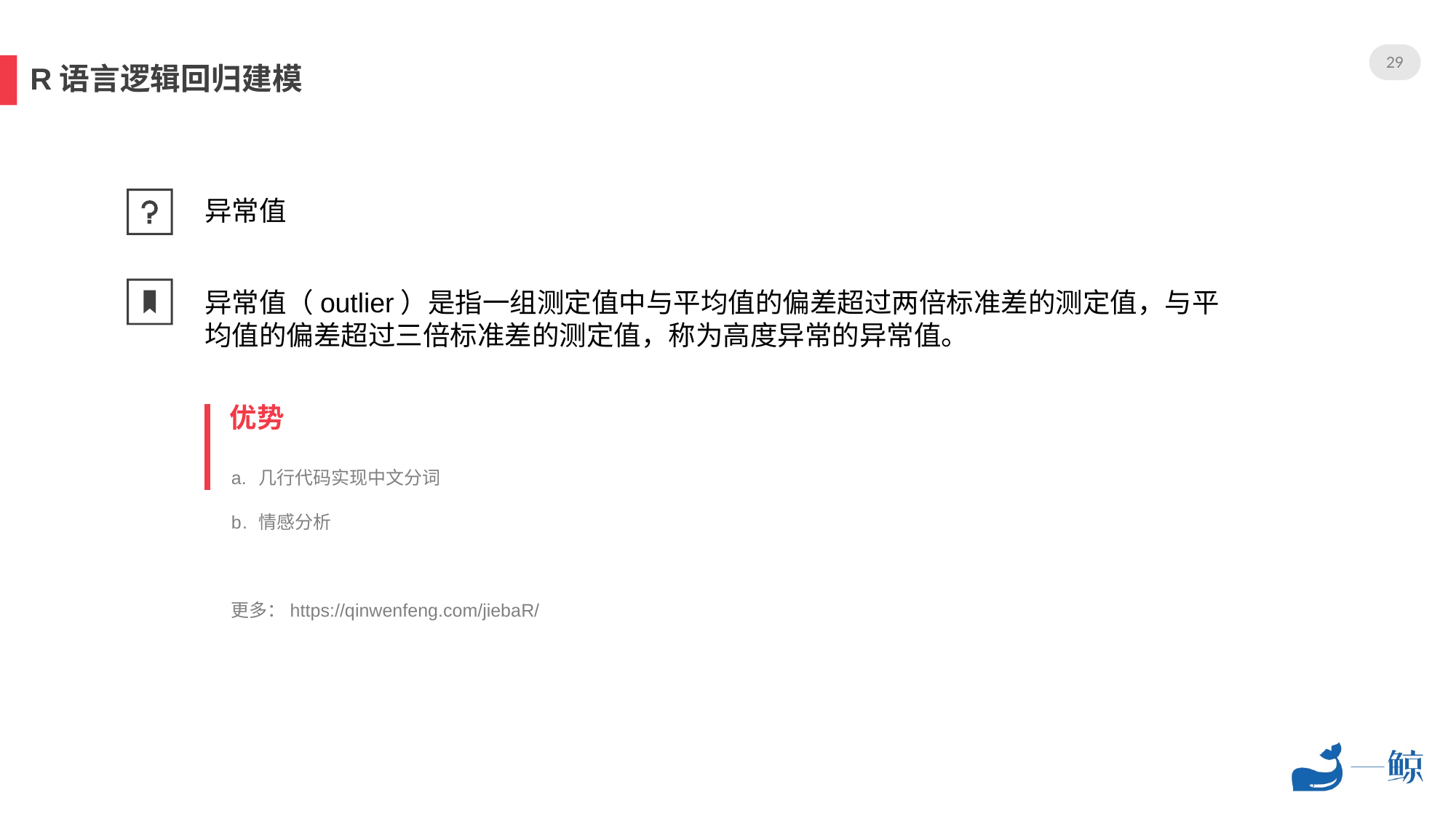

29
R语言逻辑回归建模

异常值

异常值（outlier）是指一组测定值中与平均值的偏差超过两倍标准差的测定值，与平均值的偏差超过三倍标准差的测定值，称为高度异常的异常值。
优势
几行代码实现中文分词
情感分析

更多：https://qinwenfeng.com/jiebaR/